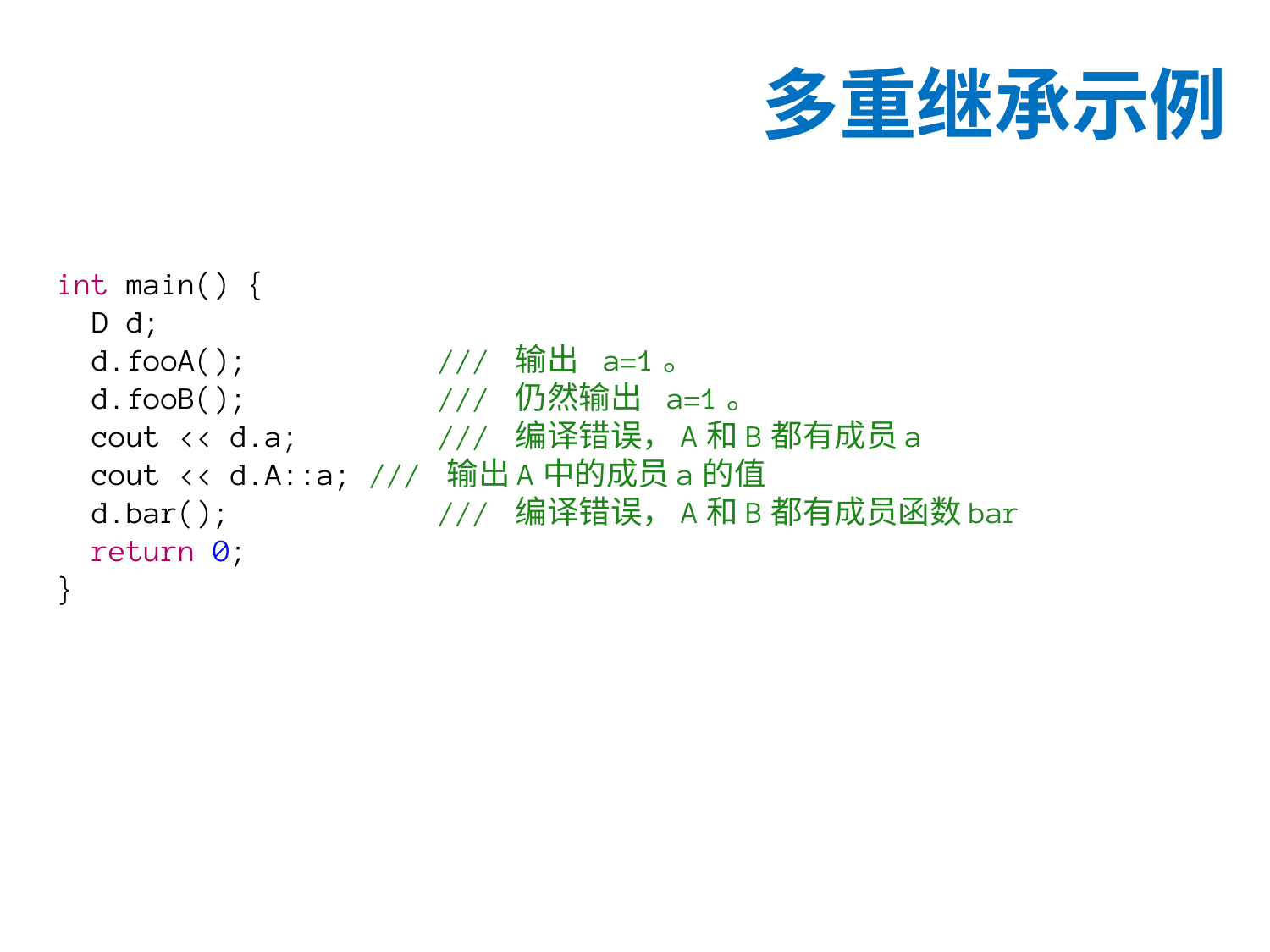

# 多重继承示例

int main() {
  D d;
  d.fooA(); 		/// 输出 a=1。
  d.fooB(); 		/// 仍然输出 a=1。
  cout << d.a; 	/// 编译错误，A和B都有成员a
  cout << d.A::a; /// 输出A中的成员a的值
  d.bar(); 		/// 编译错误，A和B都有成员函数bar
  return 0;
}